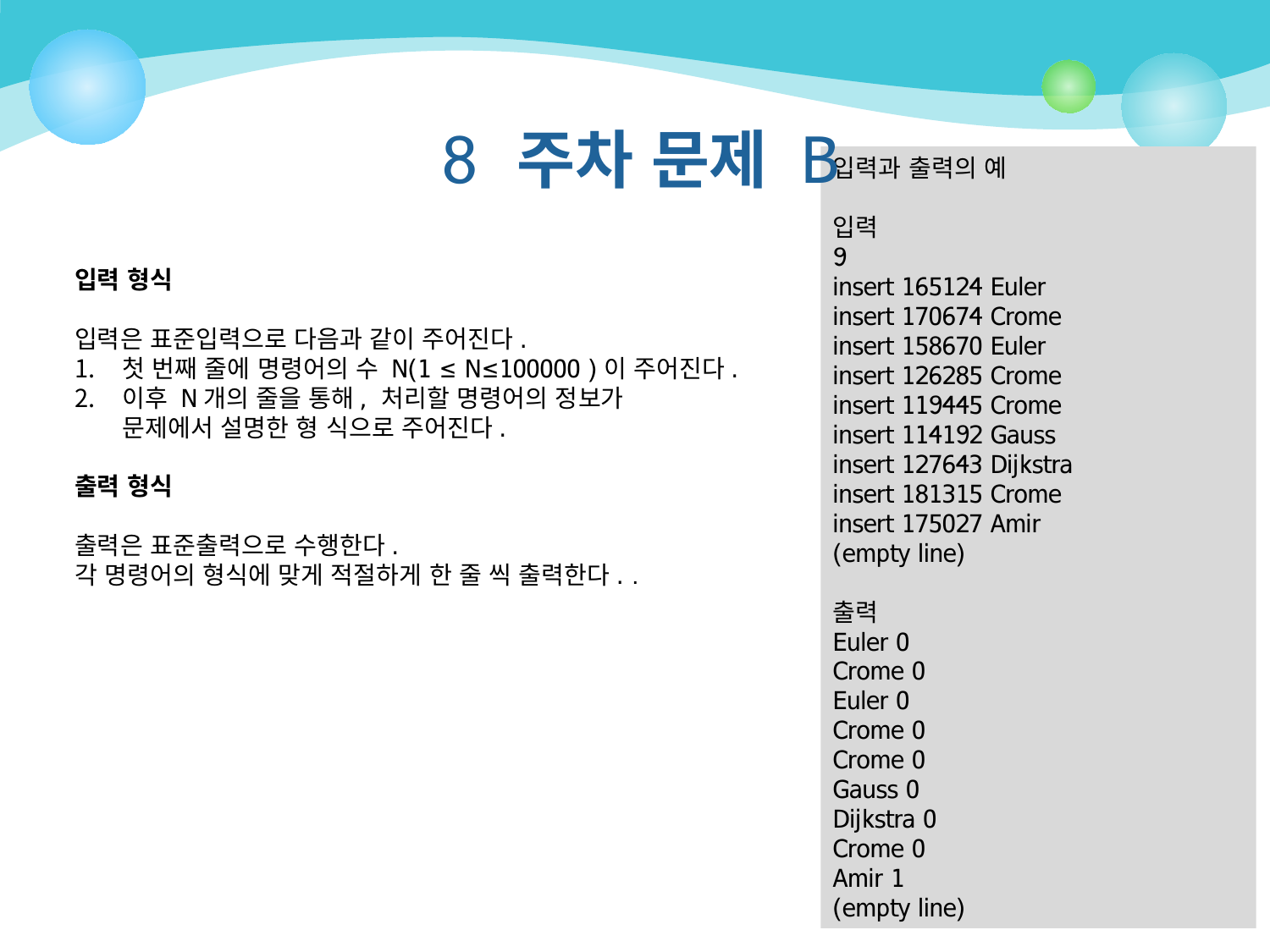

8 주차 문제 B
#
입력과 출력의 예

입력
9
insert 165124 Euler
insert 170674 Crome
insert 158670 Euler
insert 126285 Crome
insert 119445 Crome
insert 114192 Gauss
insert 127643 Dijkstra
insert 181315 Crome
insert 175027 Amir
(empty line)

출력
Euler 0
Crome 0
Euler 0
Crome 0
Crome 0
Gauss 0
Dijkstra 0
Crome 0
Amir 1
(empty line)
입력 형식

입력은 표준입력으로 다음과 같이 주어진다.
첫 번째 줄에 명령어의 수 N(1 ≤ N≤100000 )이 주어진다.
이후 N개의 줄을 통해, 처리할 명령어의 정보가
      문제에서 설명한 형 식으로 주어진다.

출력 형식

출력은 표준출력으로 수행한다.
각 명령어의 형식에 맞게 적절하게 한 줄 씩 출력한다. .